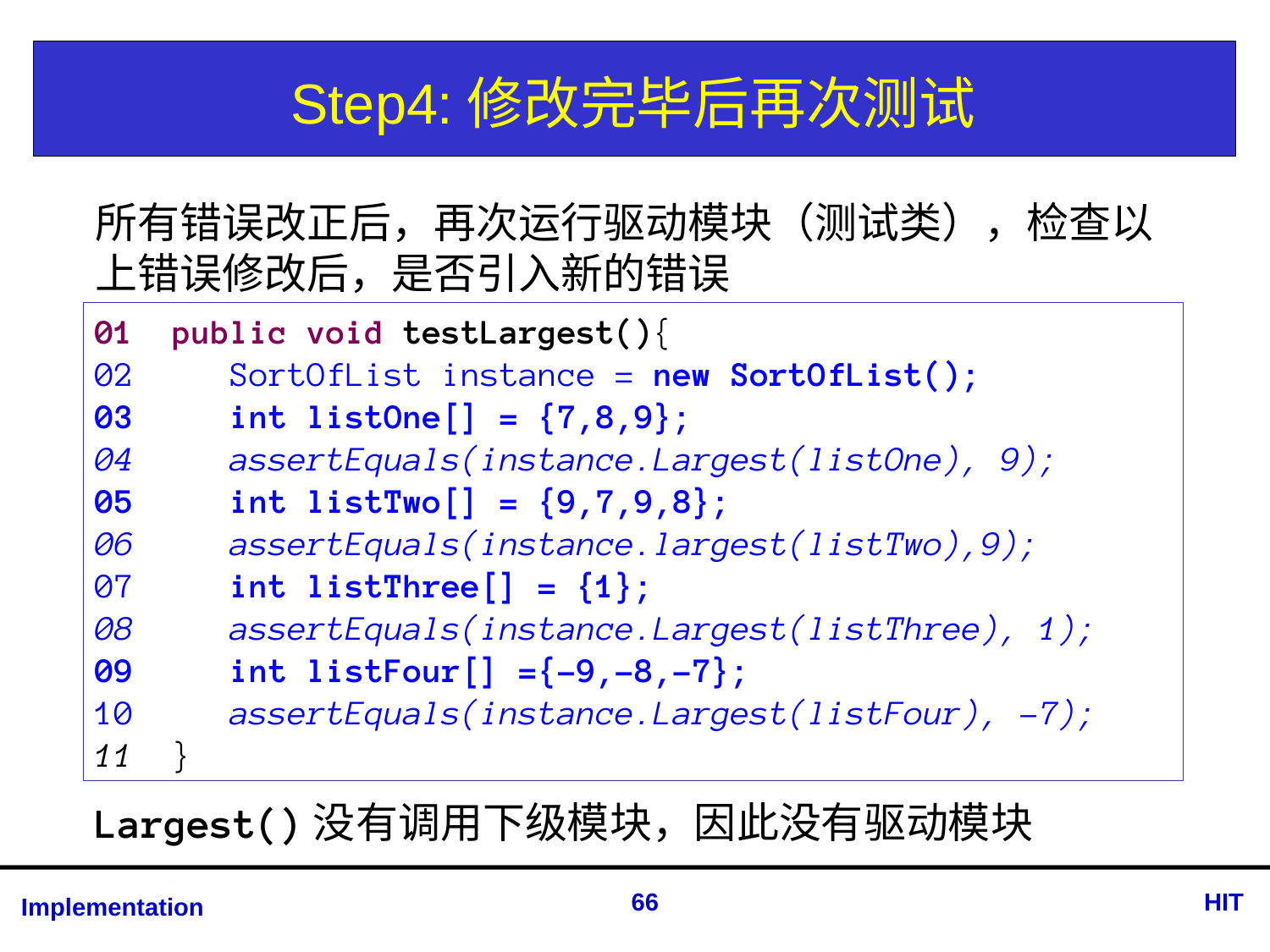

# Step4:修改完毕后再次测试
所有错误改正后，再次运行驱动模块（测试类），检查以上错误修改后，是否引入新的错误
01  public void testLargest(){
02     SortOfList instance = new SortOfList();
03     int listOne[] = {7,8,9};
04     assertEquals(instance.Largest(listOne), 9);
05     int listTwo[] = {9,7,9,8};
06     assertEquals(instance.largest(listTwo),9);
07     int listThree[] = {1};
08     assertEquals(instance.Largest(listThree), 1);
09     int listFour[] ={-9,-8,-7};
10     assertEquals(instance.Largest(listFour), -7);
11  }
Largest()没有调用下级模块，因此没有驱动模块